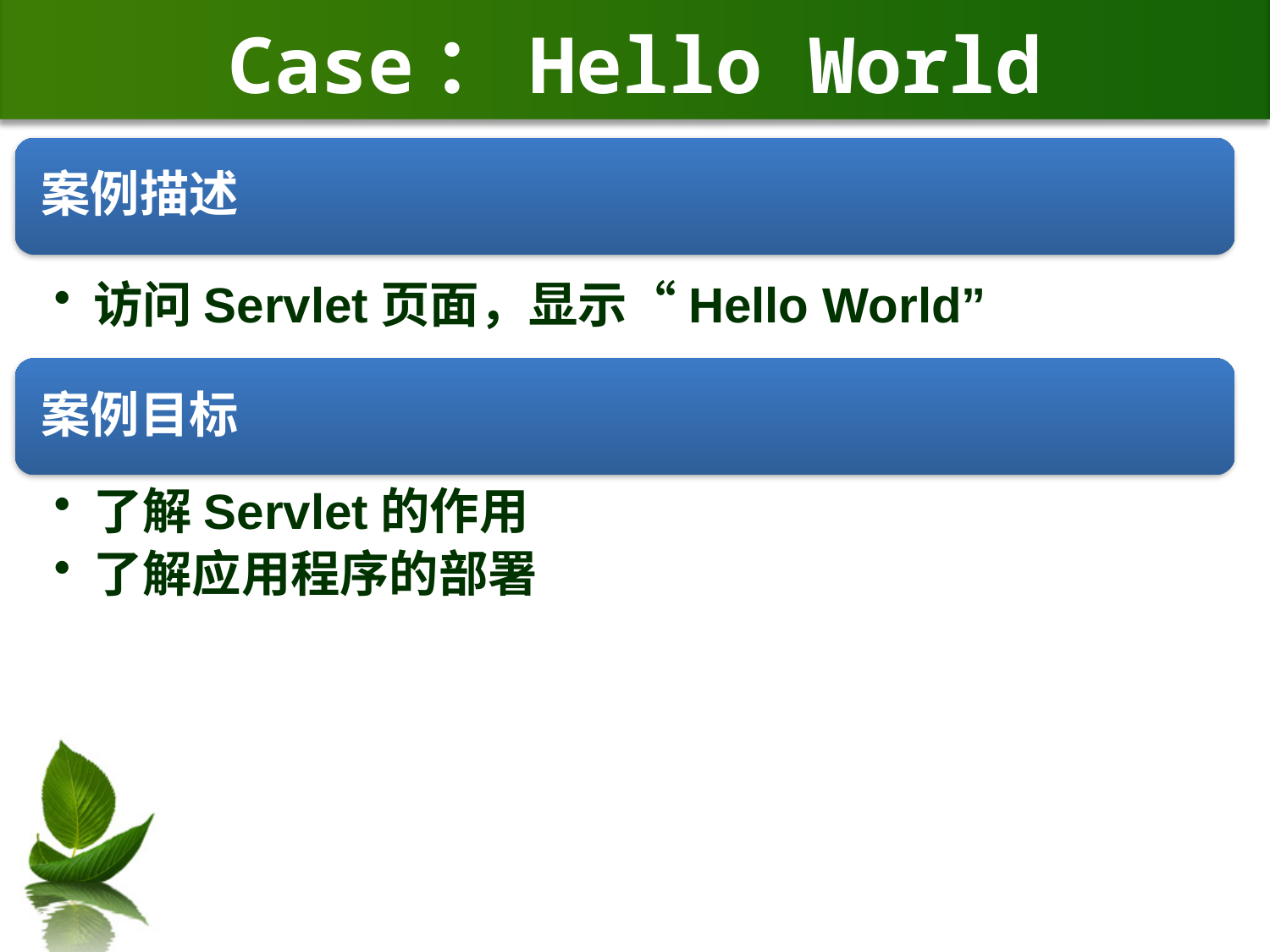

# Case：Hello World
案例描述
访问Servlet页面，显示“Hello World”
案例目标
了解Servlet的作用
了解应用程序的部署